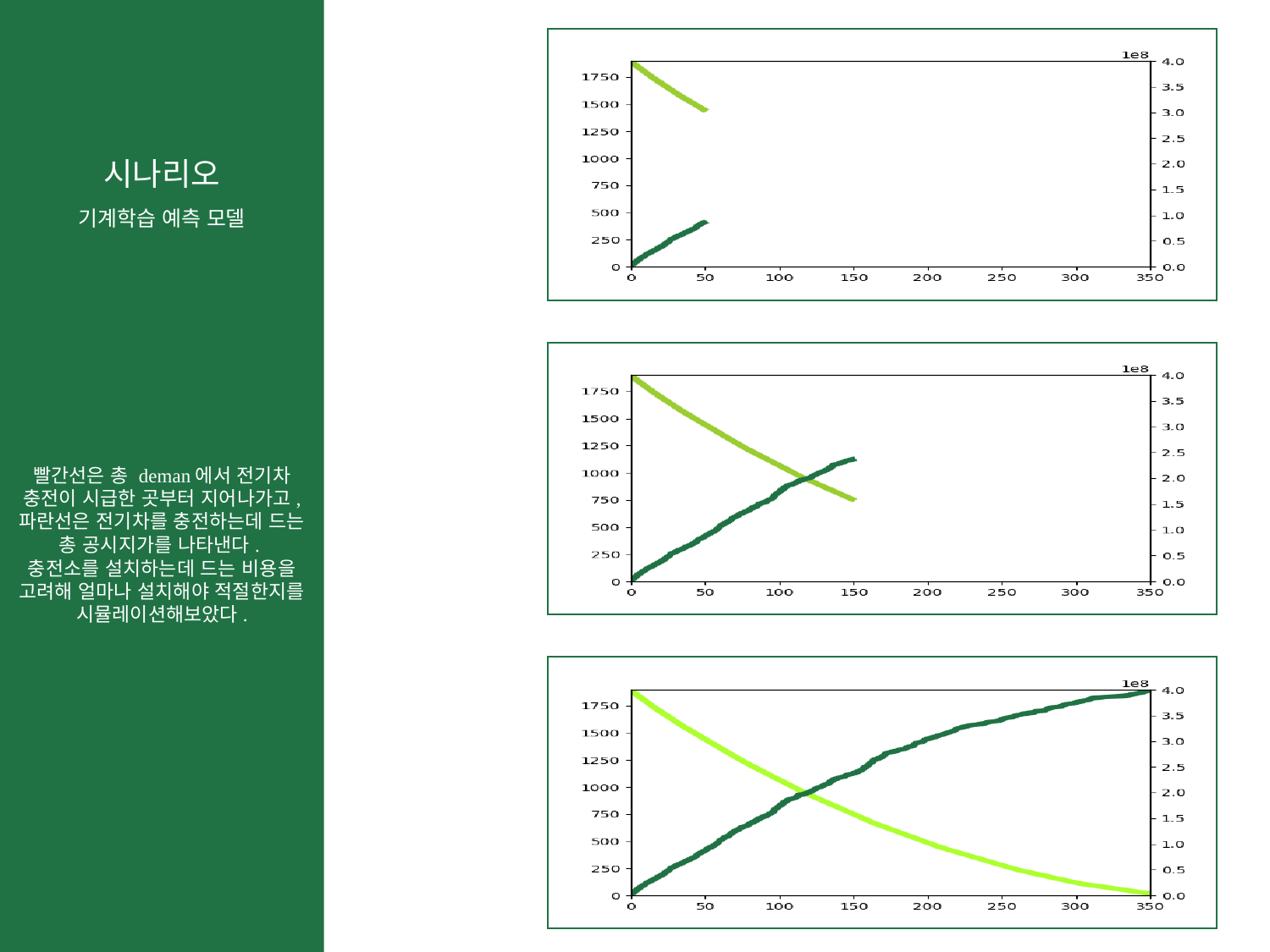

기계학습 예측 모델

빨간선은 총 deman에서 전기차 충전이 시급한 곳부터 지어나가고,
파란선은 전기차를 충전하는데 드는 총 공시지가를 나타낸다.
충전소를 설치하는데 드는 비용을 고려해 얼마나 설치해야 적절한지를 시뮬레이션해보았다.